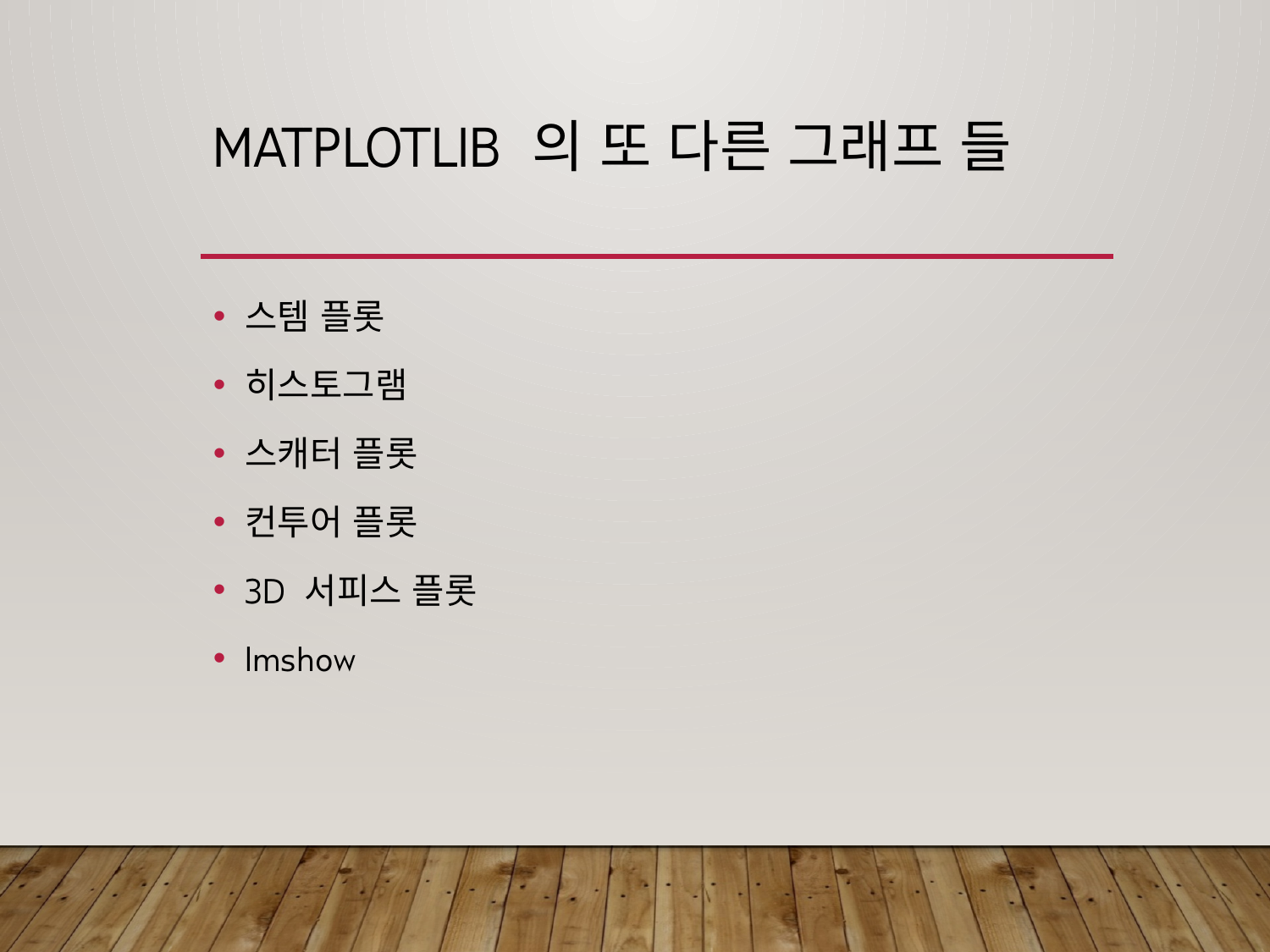

# Matplotlib 의 또 다른 그래프 들
스템 플롯
히스토그램
스캐터 플롯
컨투어 플롯
3D 서피스 플롯
Imshow